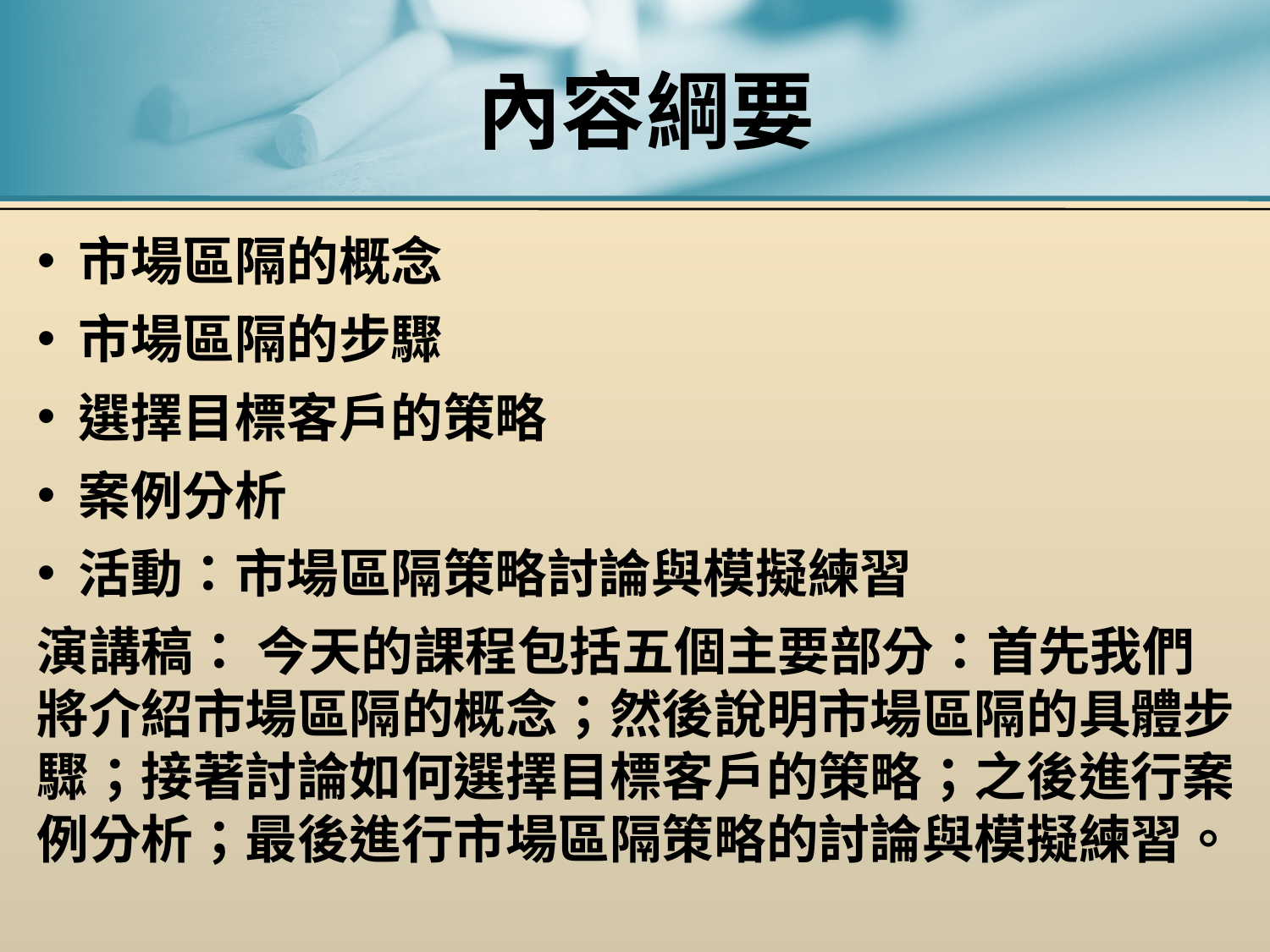

# 內容綱要
市場區隔的概念
市場區隔的步驟
選擇目標客戶的策略
案例分析
活動：市場區隔策略討論與模擬練習
演講稿： 今天的課程包括五個主要部分：首先我們將介紹市場區隔的概念；然後說明市場區隔的具體步驟；接著討論如何選擇目標客戶的策略；之後進行案例分析；最後進行市場區隔策略的討論與模擬練習。